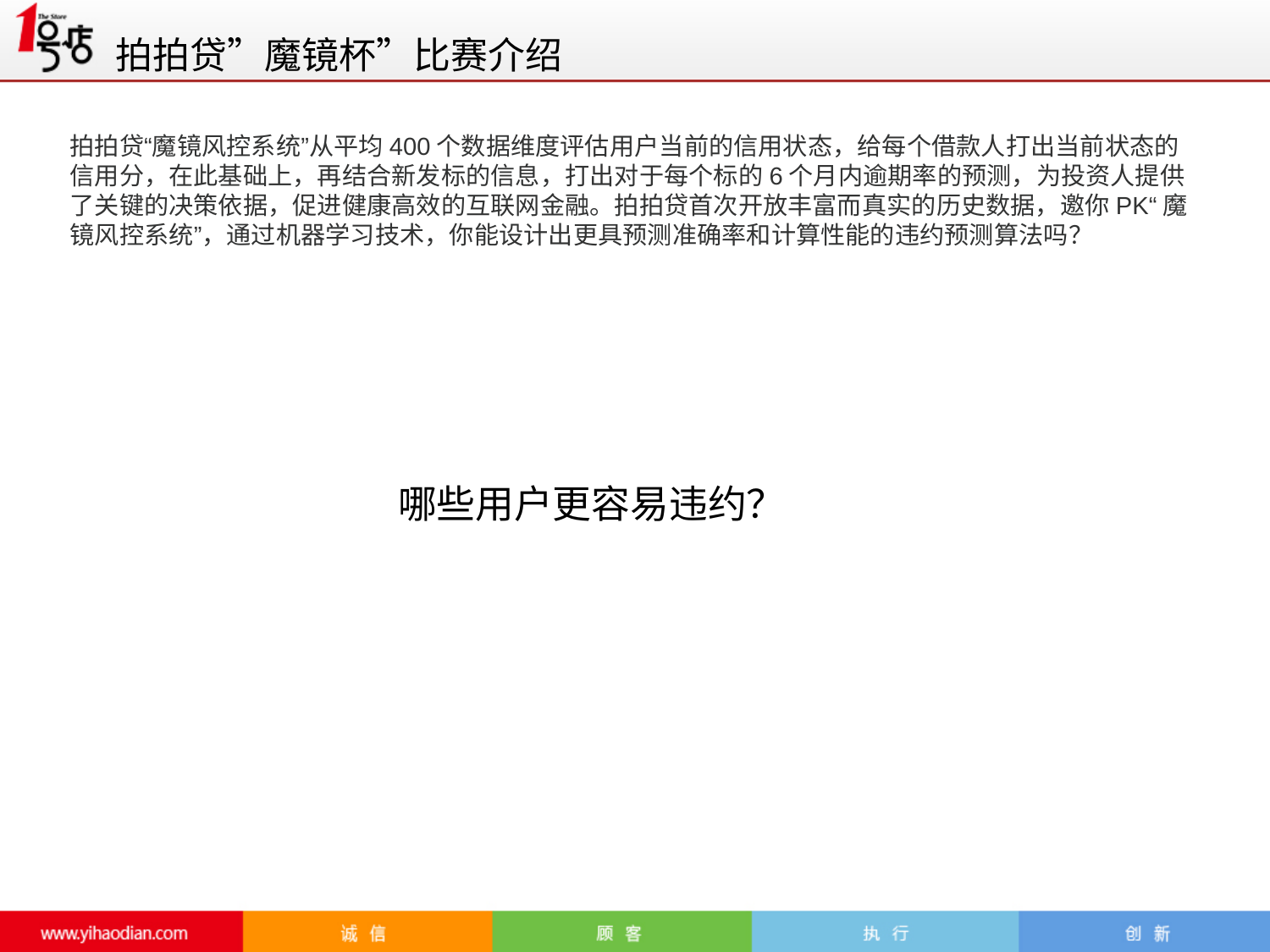

# 拍拍贷”魔镜杯”比赛介绍
拍拍贷“魔镜风控系统”从平均400个数据维度评估用户当前的信用状态，给每个借款人打出当前状态的信用分，在此基础上，再结合新发标的信息，打出对于每个标的6个月内逾期率的预测，为投资人提供了关键的决策依据，促进健康高效的互联网金融。拍拍贷首次开放丰富而真实的历史数据，邀你PK“魔镜风控系统”，通过机器学习技术，你能设计出更具预测准确率和计算性能的违约预测算法吗？
哪些用户更容易违约？